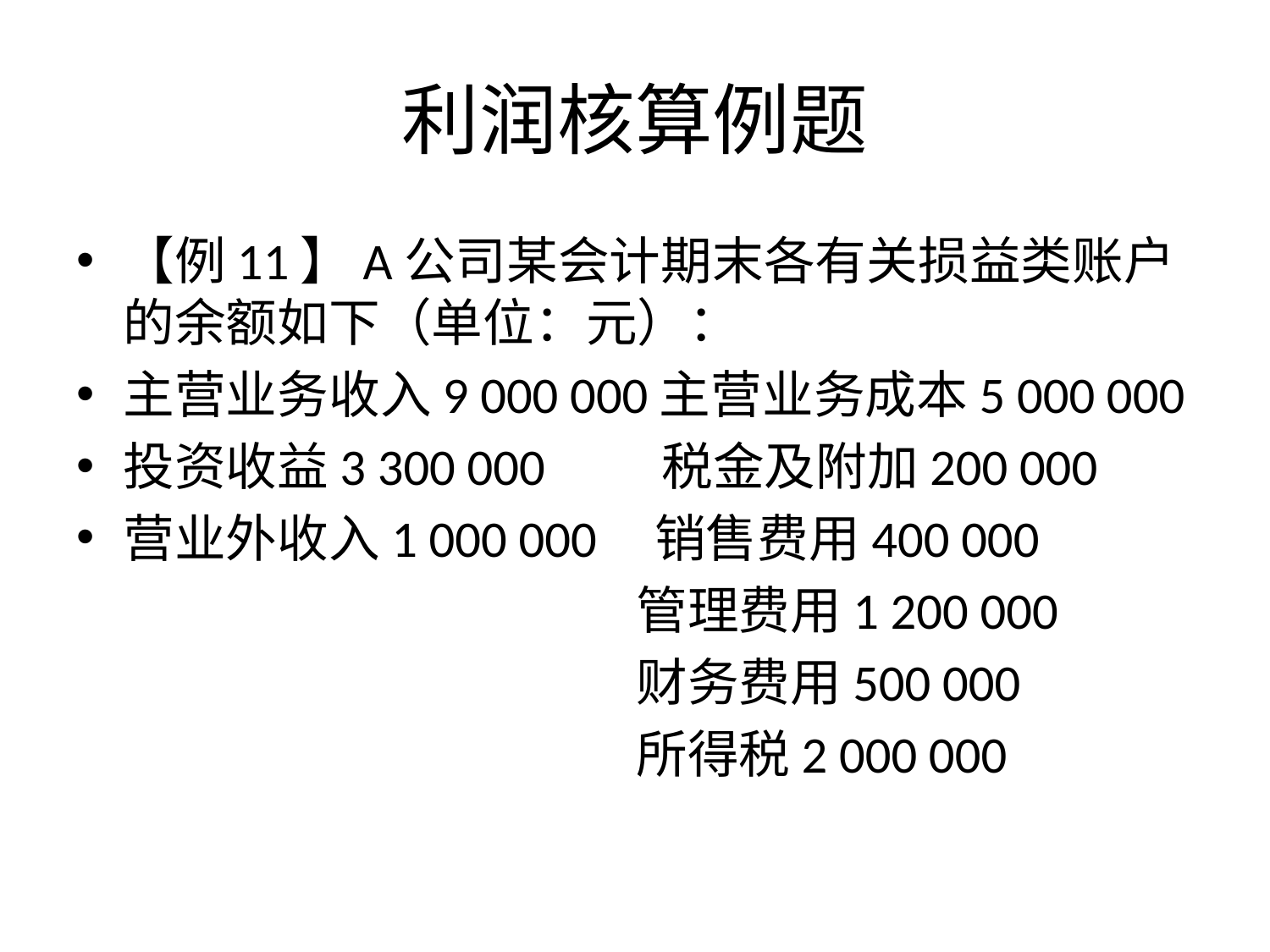

# 利润核算例题
【例11】A公司某会计期末各有关损益类账户的余额如下（单位：元）：
主营业务收入9 000 000主营业务成本5 000 000
投资收益3 300 000         税金及附加200 000
营业外收入1 000 000    销售费用400 000
                                                管理费用1 200 000
                                                财务费用500 000
                                                所得税2 000 000